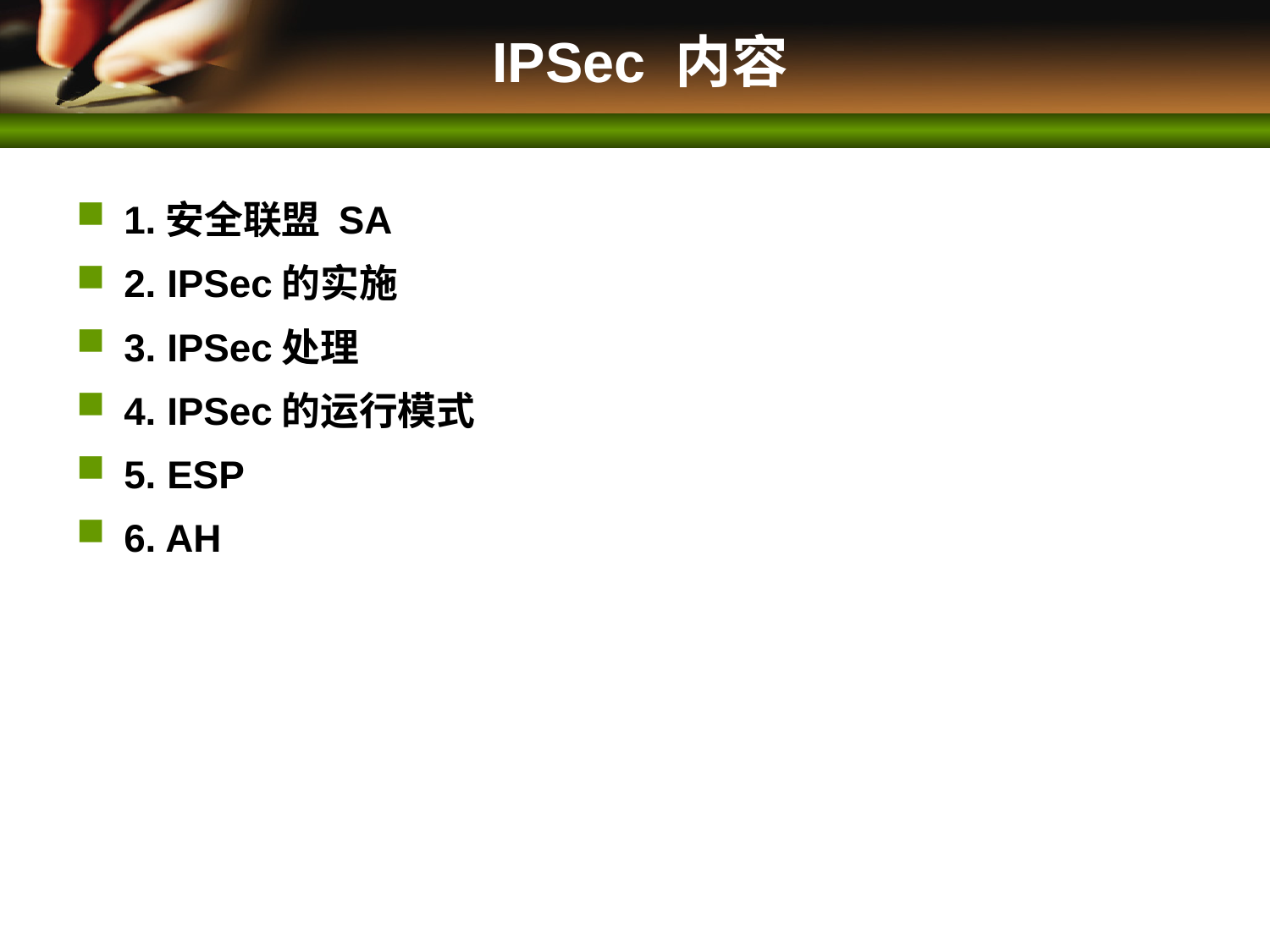

# IPSec 内容
1.安全联盟 SA
2. IPSec的实施
3. IPSec处理
4. IPSec的运行模式
5. ESP
6. AH